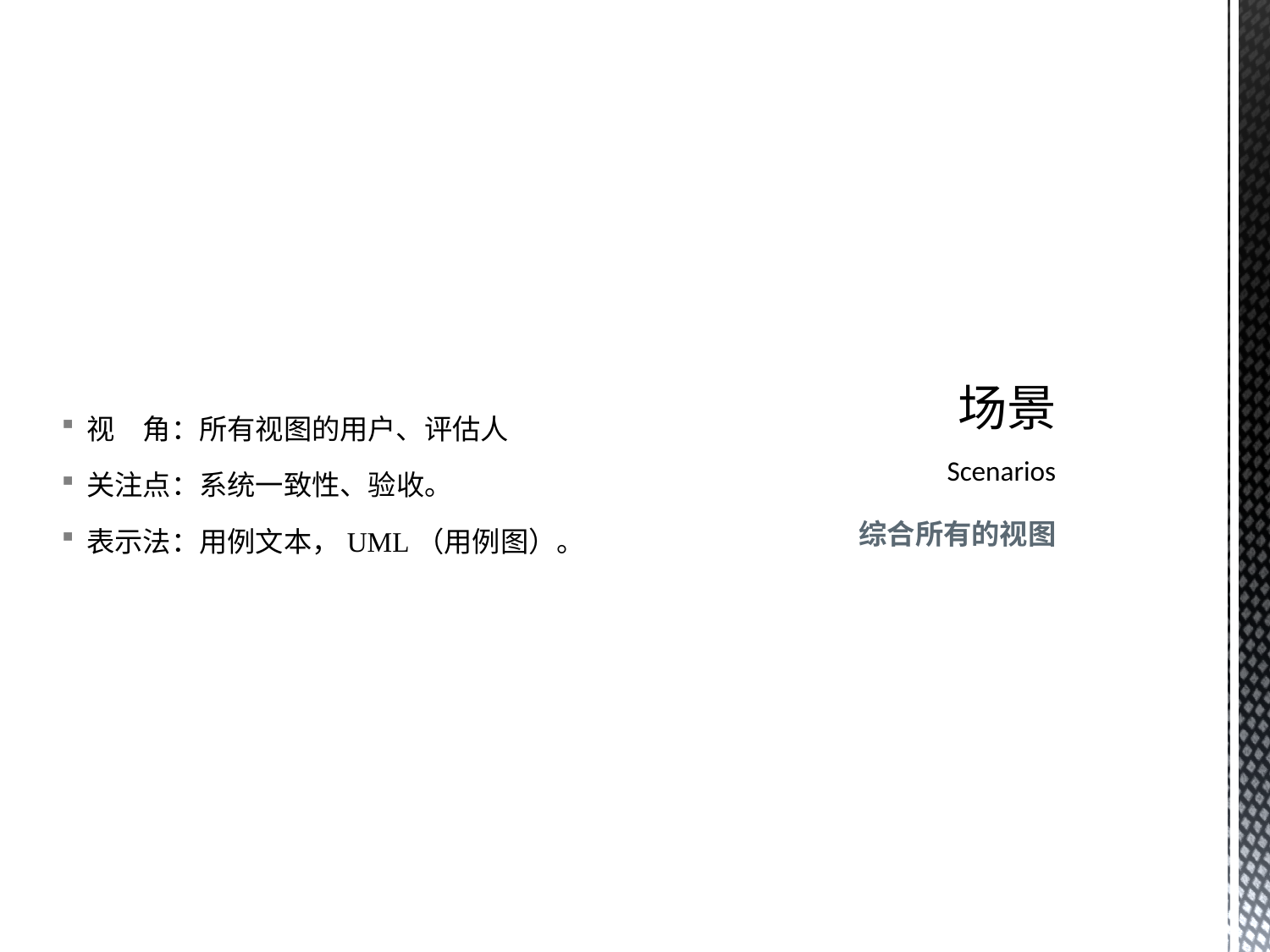

视　角：所有视图的用户、评估人
关注点：系统一致性、验收。
表示法：用例文本，UML（用例图）。
# 场景 Scenarios
综合所有的视图